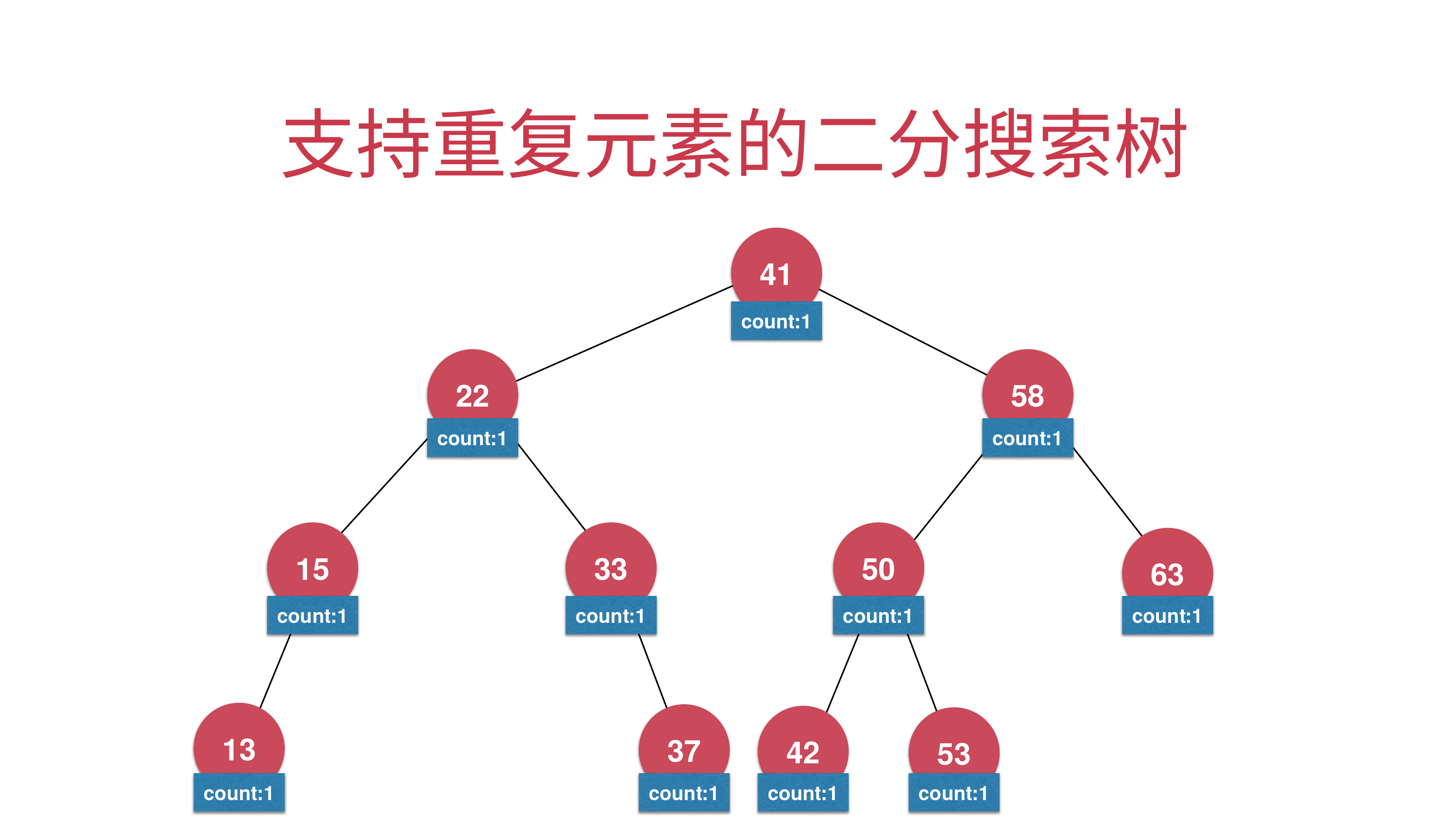

# 支持重复元素的二分搜索树
41

count:1
count:1
count:1
count:1
count:1
count:1
count:1
count:1
count:1
count:1
count:1
22
58

15
33
50
63

13
37
42
53